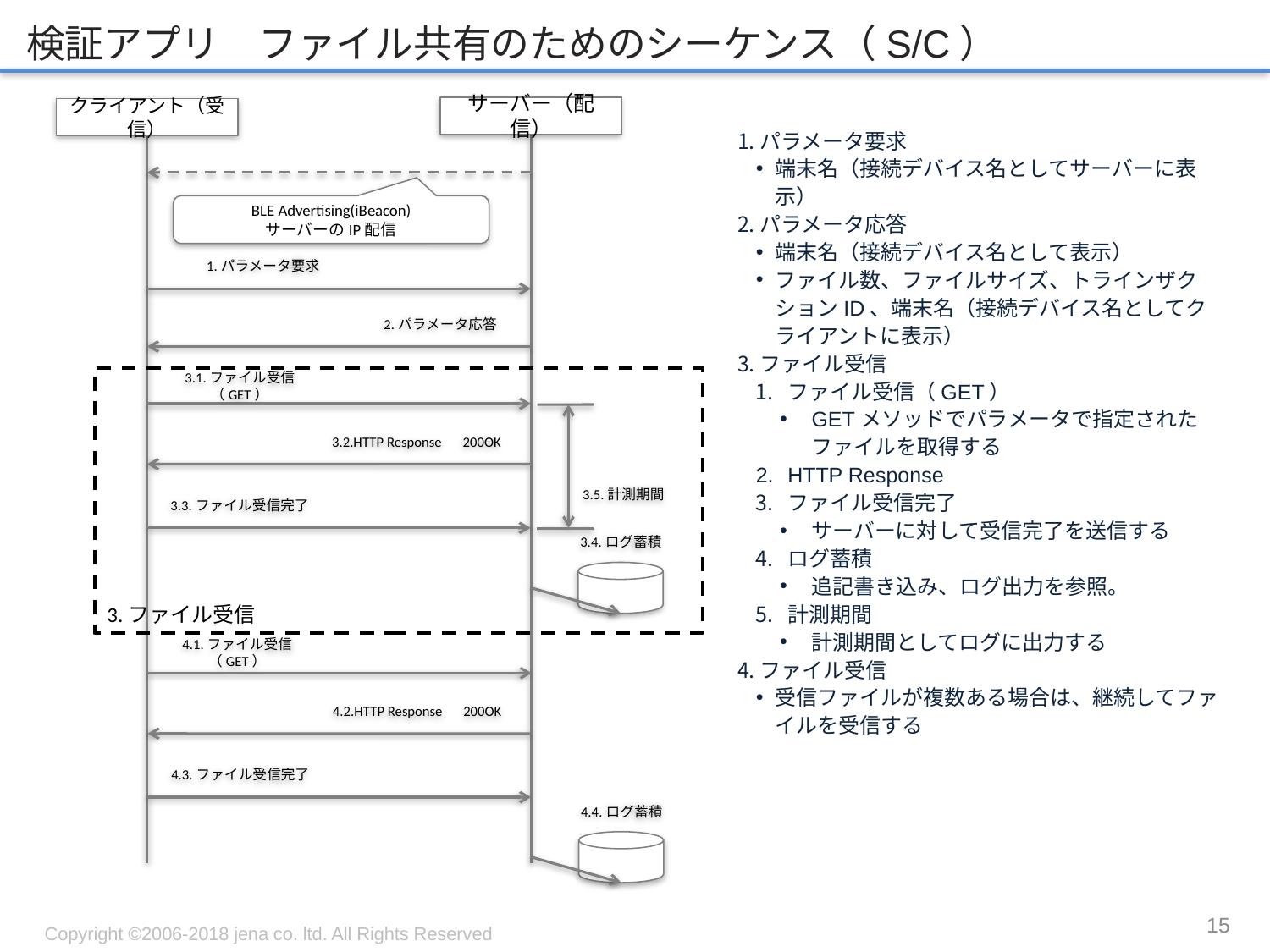

# 検証アプリ　ファイル共有のためのシーケンス（S/C）
サーバー（配信）
クライアント（受信）
パラメータ要求
端末名（接続デバイス名としてサーバーに表示）
パラメータ応答
端末名（接続デバイス名として表示）
ファイル数、ファイルサイズ、トラインザクションID、端末名（接続デバイス名としてクライアントに表示）
ファイル受信
ファイル受信（GET）
GETメソッドでパラメータで指定されたファイルを取得する
HTTP Response
ファイル受信完了
サーバーに対して受信完了を送信する
ログ蓄積
追記書き込み、ログ出力を参照。
計測期間
計測期間としてログに出力する
ファイル受信
受信ファイルが複数ある場合は、継続してファイルを受信する

BLE Advertising(iBeacon)
サーバーのIP配信
1.パラメータ要求
2.パラメータ応答
3.ファイル受信
3.1.ファイル受信（GET）
3.2.HTTP Response　200OK
3.5.計測期間
3.3.ファイル受信完了
3.4.ログ蓄積

4.1.ファイル受信（GET）
4.2.HTTP Response　200OK
4.3.ファイル受信完了
4.4.ログ蓄積

15